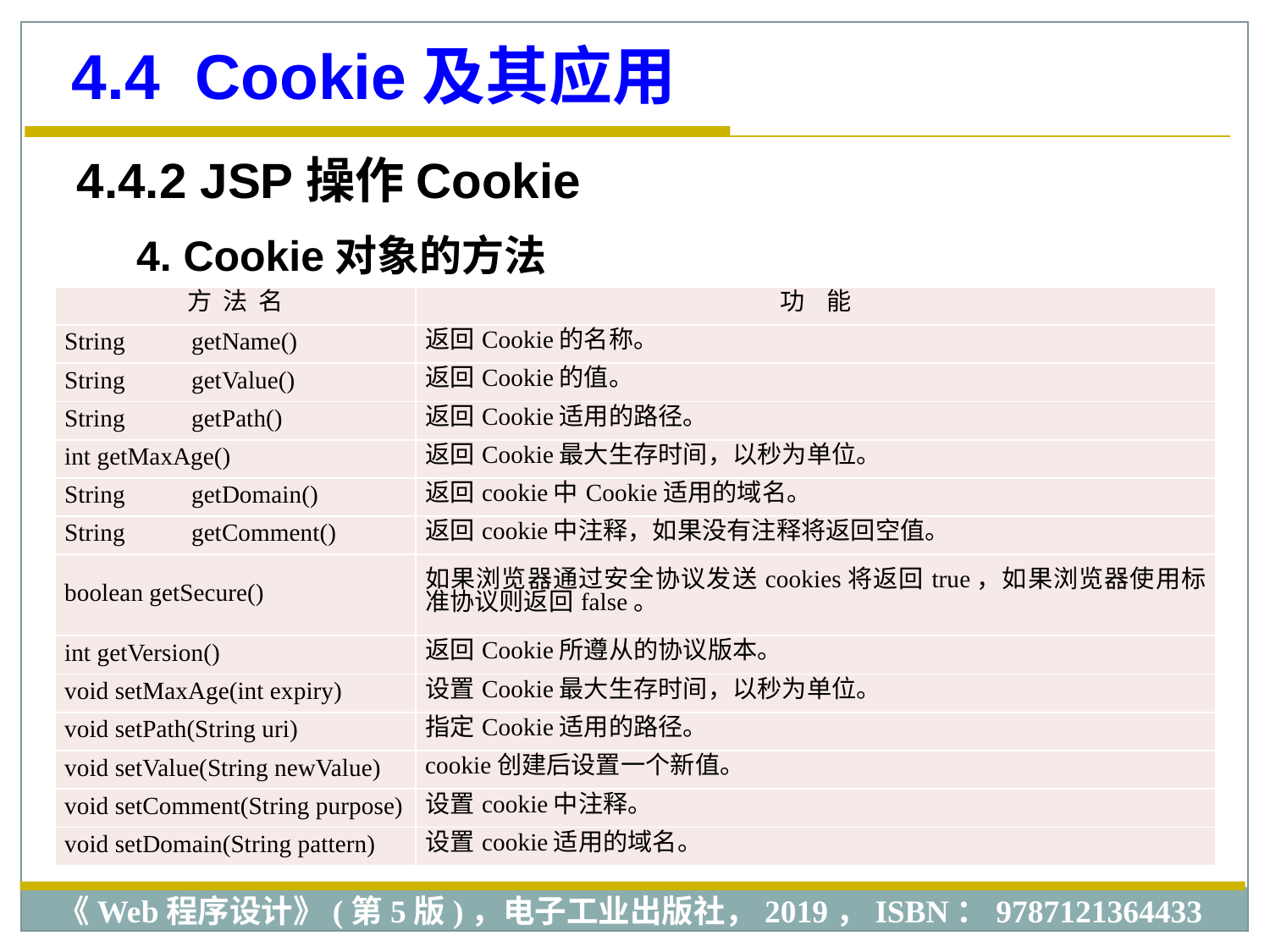

4.4  Cookie及其应用
4.4.2 JSP操作Cookie
4. Cookie对象的方法
| 方 法 名 | 功 能 |
| --- | --- |
| String getName() | 返回Cookie的名称。 |
| String getValue() | 返回Cookie的值。 |
| String getPath() | 返回Cookie适用的路径。 |
| int getMaxAge() | 返回Cookie最大生存时间，以秒为单位。 |
| String getDomain() | 返回cookie中Cookie适用的域名。 |
| String getComment() | 返回cookie中注释，如果没有注释将返回空值。 |
| boolean getSecure() | 如果浏览器通过安全协议发送cookies将返回true，如果浏览器使用标准协议则返回false。 |
| int getVersion() | 返回Cookie所遵从的协议版本。 |
| void setMaxAge(int expiry) | 设置Cookie最大生存时间，以秒为单位。 |
| void setPath(String uri) | 指定Cookie适用的路径。 |
| void setValue(String newValue) | cookie创建后设置一个新值。 |
| void setComment(String purpose) | 设置cookie中注释。 |
| void setDomain(String pattern) | 设置cookie适用的域名。 |